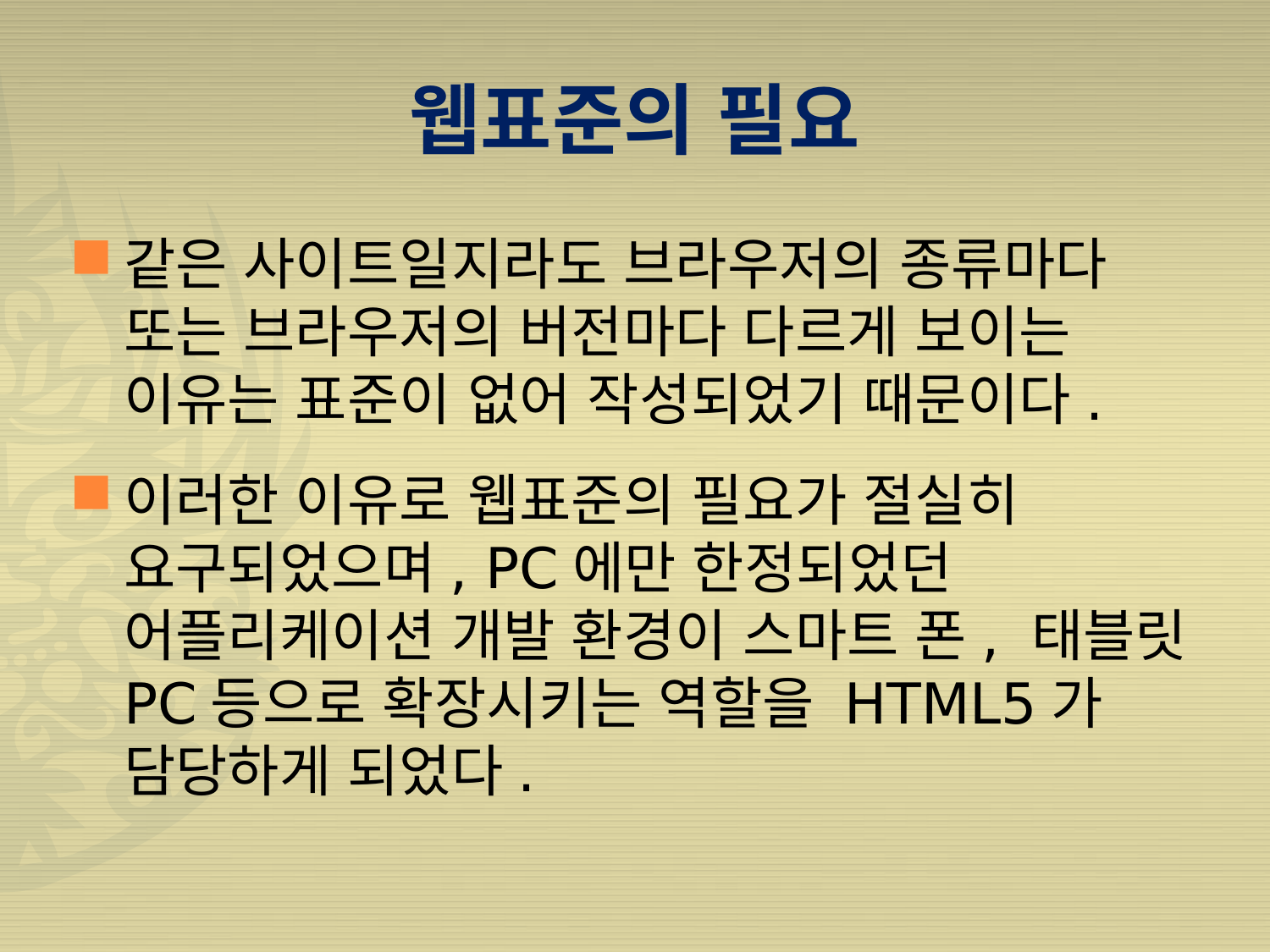

# 웹표준의 필요
같은 사이트일지라도 브라우저의 종류마다 또는 브라우저의 버전마다 다르게 보이는 이유는 표준이 없어 작성되었기 때문이다.
이러한 이유로 웹표준의 필요가 절실히 요구되었으며, PC에만 한정되었던 어플리케이션 개발 환경이 스마트 폰, 태블릿 PC등으로 확장시키는 역할을 HTML5가 담당하게 되었다.